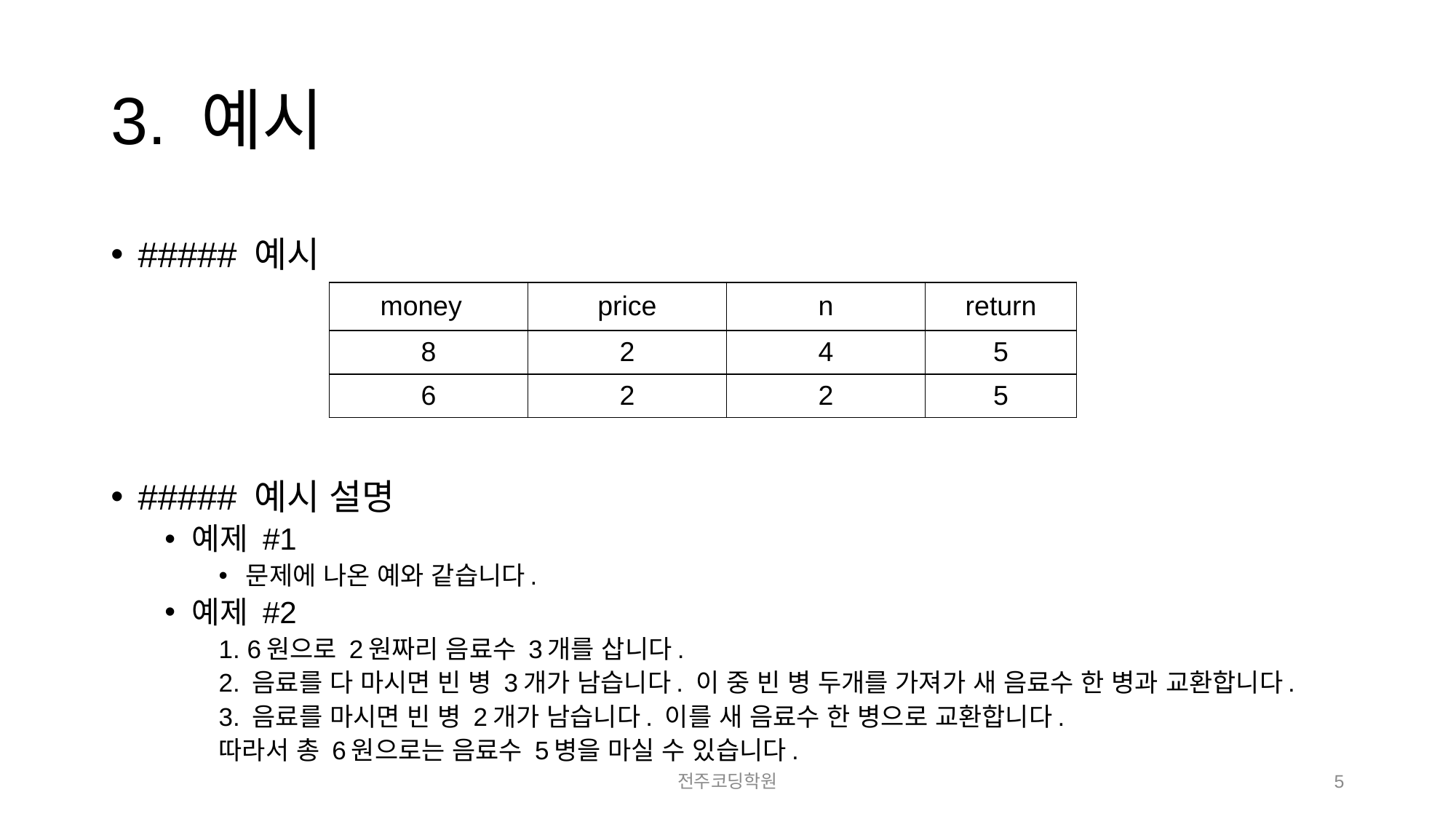

# 3. 예시
##### 예시

##### 예시 설명
예제 #1
문제에 나온 예와 같습니다.
예제 #2
1. 6원으로 2원짜리 음료수 3개를 삽니다.
2. 음료를 다 마시면 빈 병 3개가 남습니다. 이 중 빈 병 두개를 가져가 새 음료수 한 병과 교환합니다.
3. 음료를 마시면 빈 병 2개가 남습니다. 이를 새 음료수 한 병으로 교환합니다.
따라서 총 6원으로는 음료수 5병을 마실 수 있습니다.

| money | price | n | return |
| --- | --- | --- | --- |
| 8 | 2 | 4 | 5 |
| 6 | 2 | 2 | 5 |
전주코딩학원
5